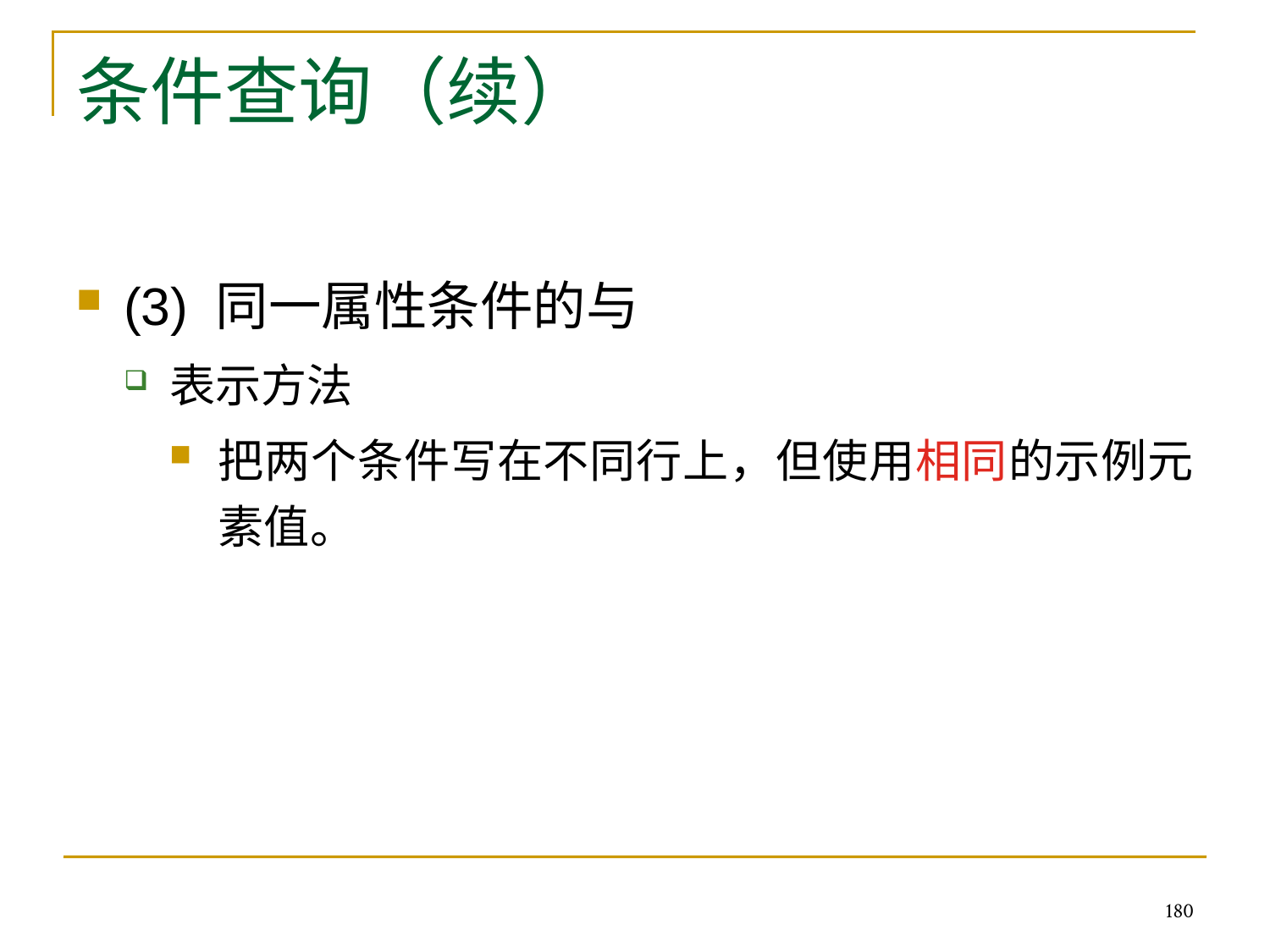

# 条件查询（续）
(3) 同一属性条件的与
表示方法
把两个条件写在不同行上，但使用相同的示例元素值。
180